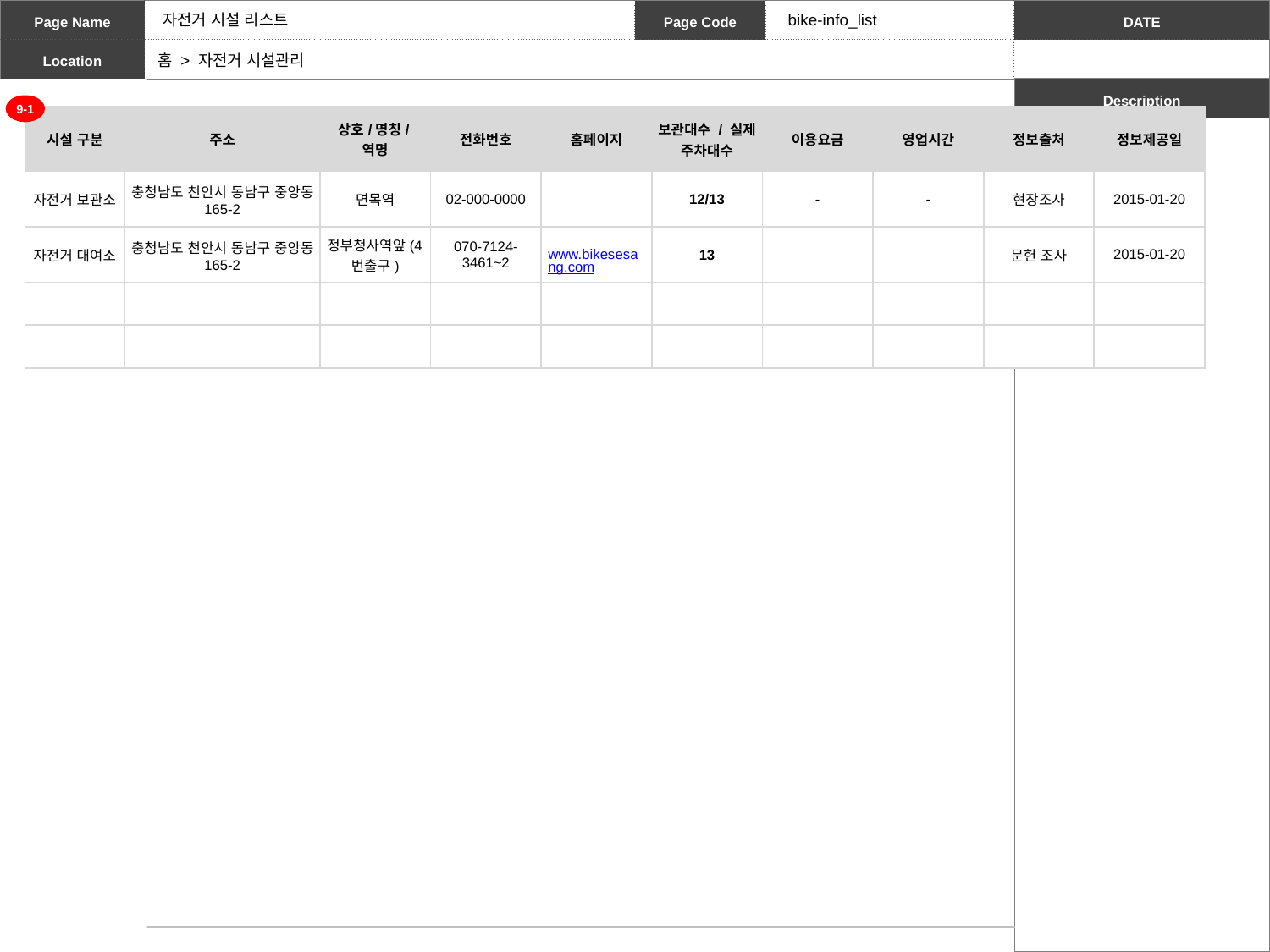

자전거 시설 리스트
bike-info_list
홈 > 자전거 시설관리

9-1
| 시설 구분 | 주소 | 상호/명칭/역명 | 전화번호 | 홈페이지 | 보관대수 / 실제 주차대수 | 이용요금 | 영업시간 | 정보출처 | 정보제공일 |
| --- | --- | --- | --- | --- | --- | --- | --- | --- | --- |
| 자전거 보관소 | 충청남도 천안시 동남구 중앙동 165-2 | 면목역 | 02-000-0000 |  | 12/13 | - | - | 현장조사 | 2015-01-20 |
| 자전거 대여소 | 충청남도 천안시 동남구 중앙동 165-2 | 정부청사역앞(4번출구) | 070-7124-3461~2 | www.bikesesang.com | 13 |  |  | 문헌 조사 | 2015-01-20 |
|  |  |  |  |  |  |  |  |  |  |
|  |  |  |  |  |  |  |  |  |  |